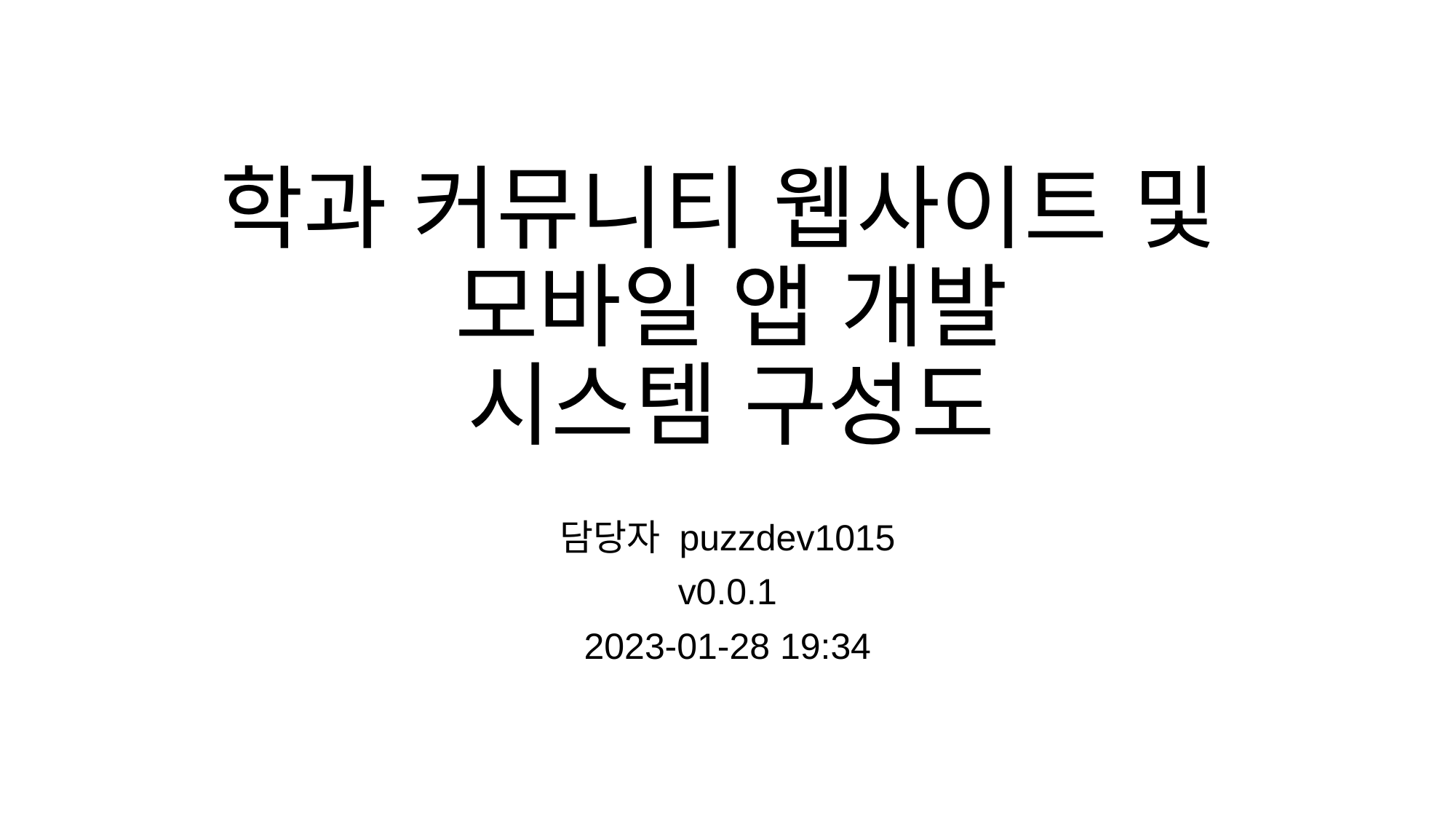

# 학과 커뮤니티 웹사이트 및 모바일 앱 개발 시스템 구성도
담당자 puzzdev1015
v0.0.1
2023-01-28 19:34